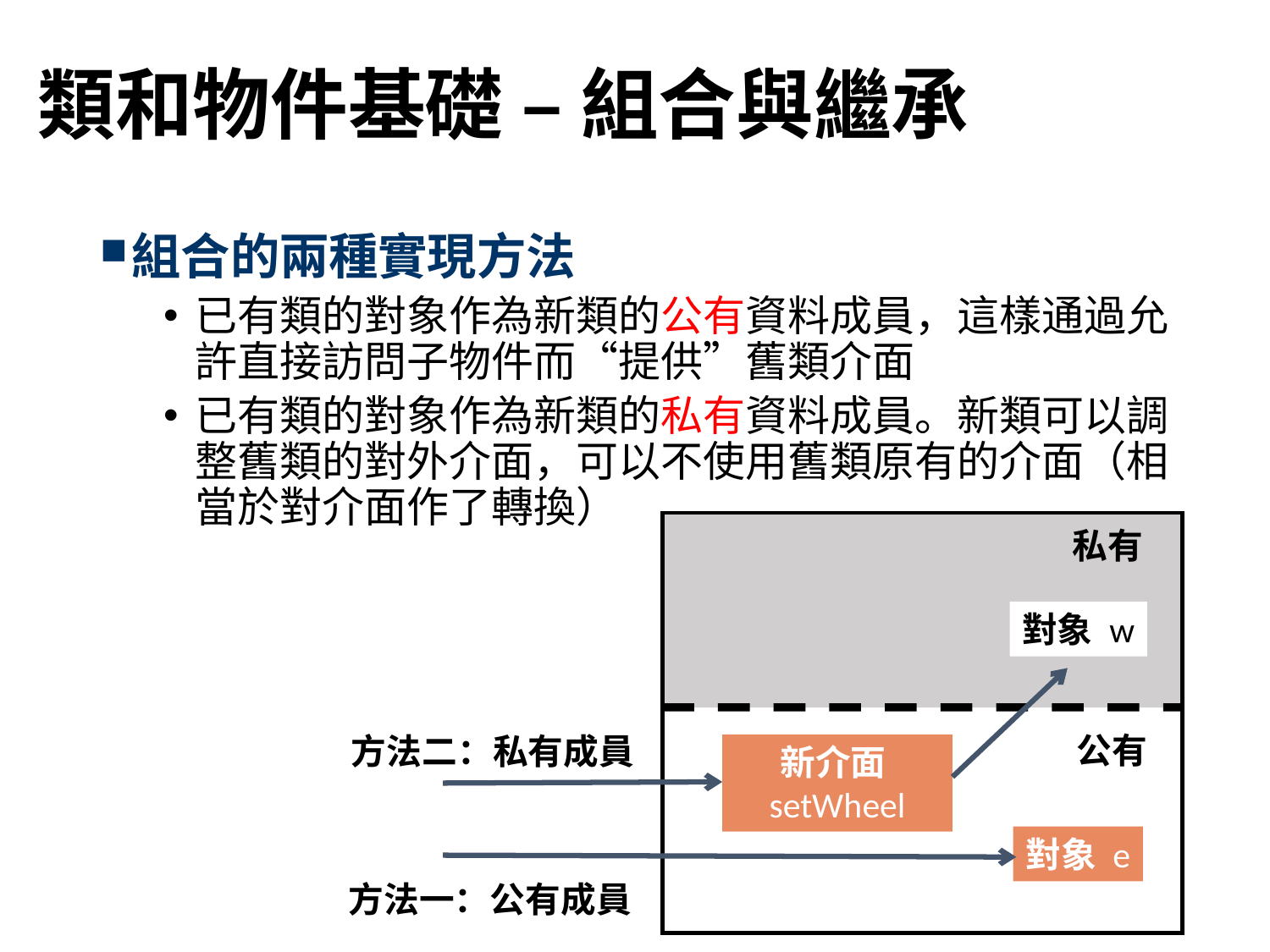

# 類和物件基礎 – 組合與繼承
組合的兩種實現方法
已有類的對象作為新類的公有資料成員，這樣通過允許直接訪問子物件而“提供”舊類介面
已有類的對象作為新類的私有資料成員。新類可以調整舊類的對外介面，可以不使用舊類原有的介面（相當於對介面作了轉換）

私有
對象 w

公有
方法二：私有成員
新介面setWheel

對象 e

方法一：公有成員